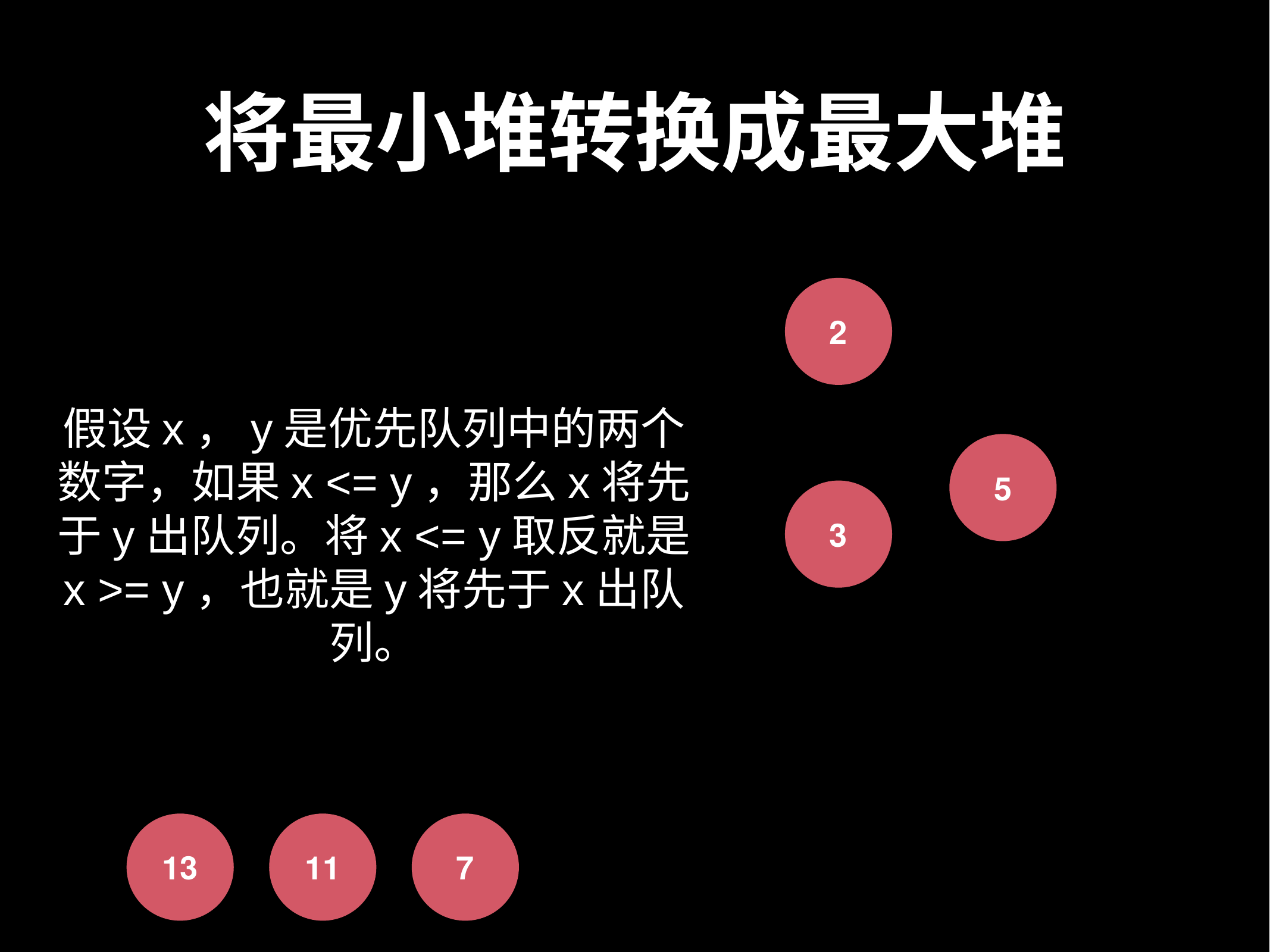

# 将最小堆转换成最大堆
2
假设x，y是优先队列中的两个数字，如果x <= y，那么x将先于y出队列。将x <= y取反就是 x >= y，也就是y将先于x出队列。
5
3
13
11
7